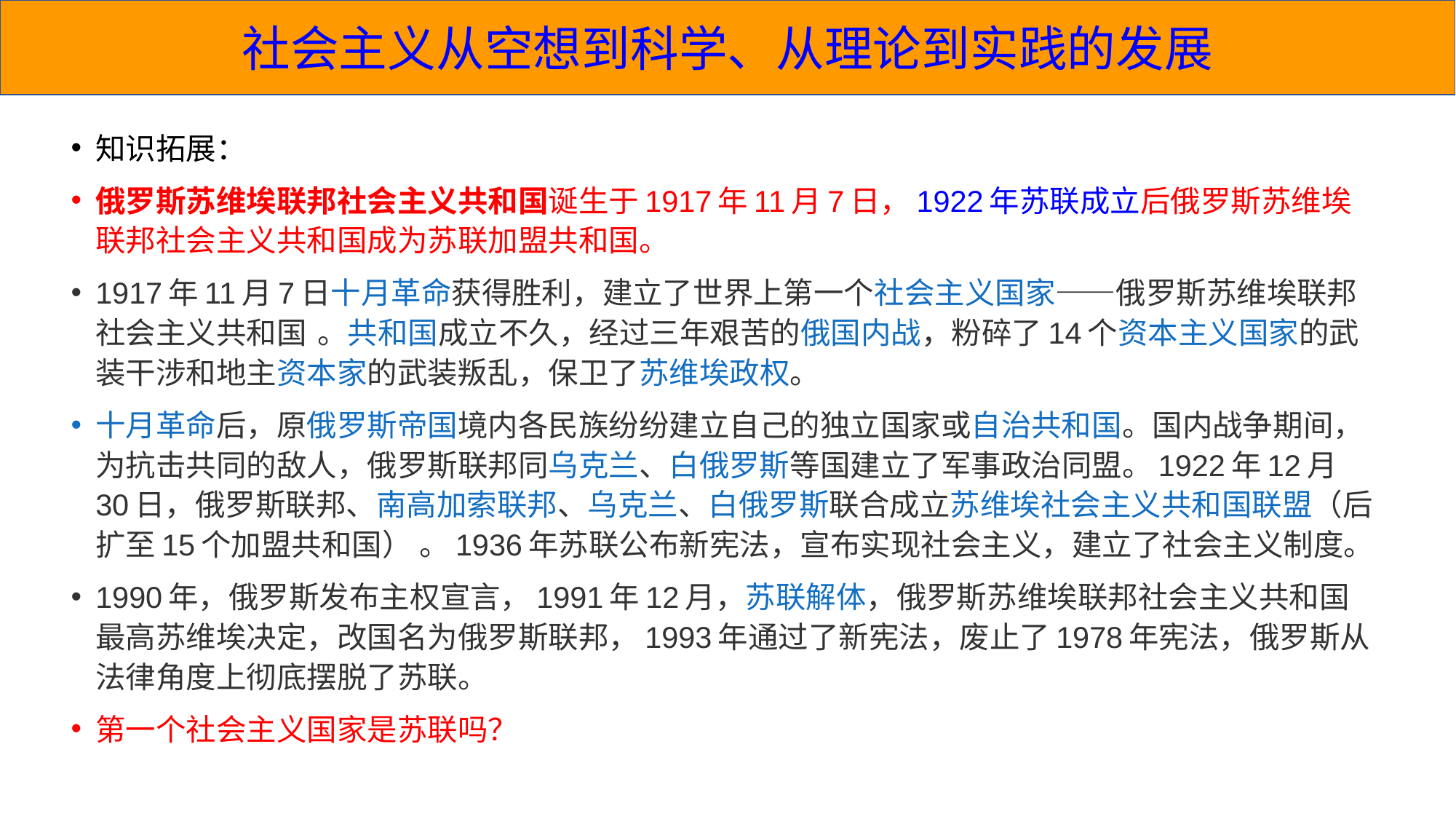

社会主义从空想到科学、从理论到实践的发展
知识拓展：
俄罗斯苏维埃联邦社会主义共和国诞生于1917年11月7日，1922年苏联成立后俄罗斯苏维埃联邦社会主义共和国成为苏联加盟共和国。
1917年11月7日十月革命获得胜利，建立了世界上第一个社会主义国家——俄罗斯苏维埃联邦社会主义共和国  。共和国成立不久，经过三年艰苦的俄国内战，粉碎了14个资本主义国家的武装干涉和地主资本家的武装叛乱，保卫了苏维埃政权。
十月革命后，原俄罗斯帝国境内各民族纷纷建立自己的独立国家或自治共和国。国内战争期间，为抗击共同的敌人，俄罗斯联邦同乌克兰、白俄罗斯等国建立了军事政治同盟。1922年12月30日，俄罗斯联邦、南高加索联邦、乌克兰、白俄罗斯联合成立苏维埃社会主义共和国联盟（后扩至15个加盟共和国） 。1936年苏联公布新宪法，宣布实现社会主义，建立了社会主义制度。
1990年，俄罗斯发布主权宣言，1991年12月，苏联解体，俄罗斯苏维埃联邦社会主义共和国最高苏维埃决定，改国名为俄罗斯联邦，1993年通过了新宪法，废止了1978年宪法，俄罗斯从法律角度上彻底摆脱了苏联。
第一个社会主义国家是苏联吗？